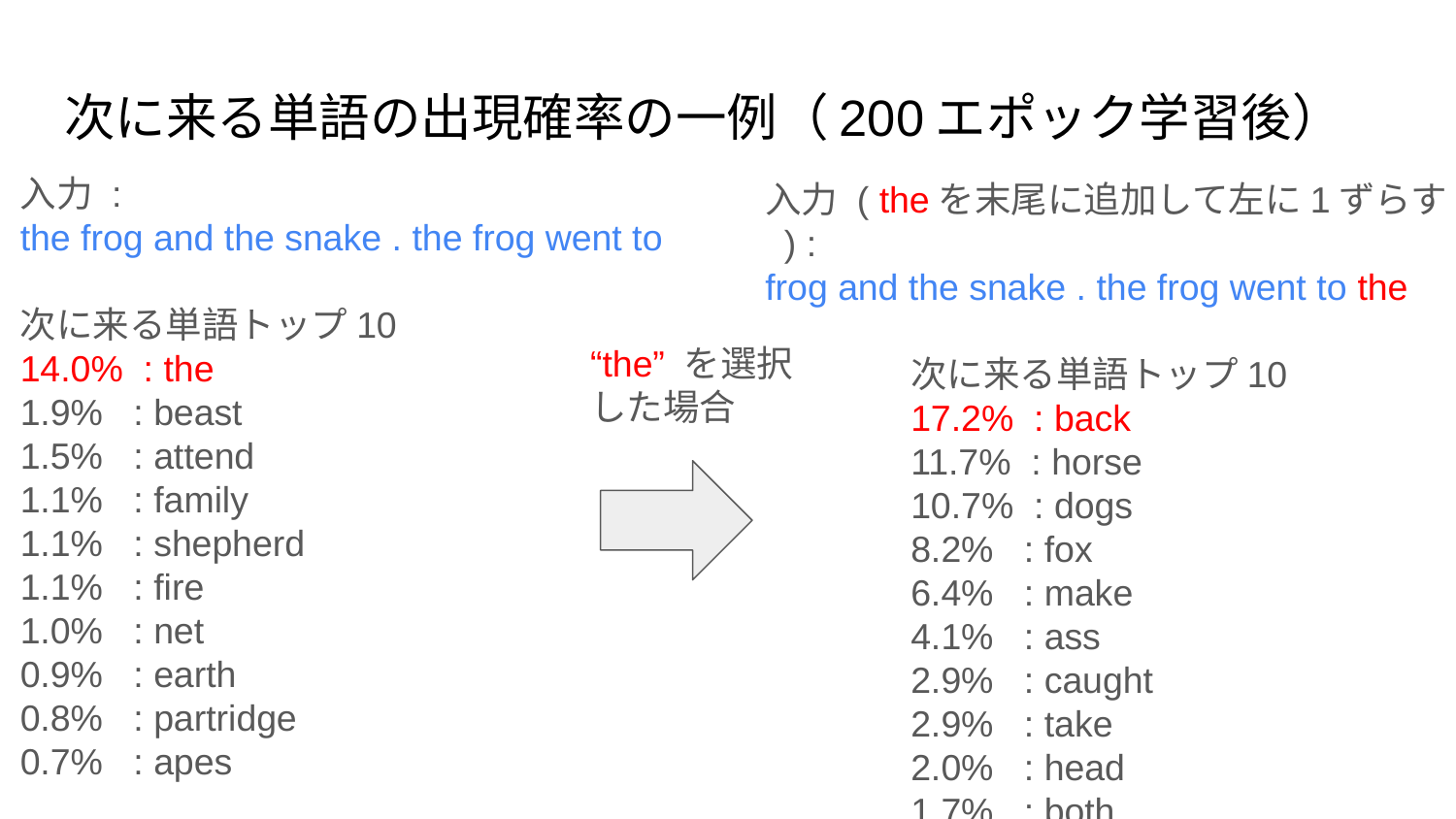

# 次に来る単語の出現確率の一例（200エポック学習後）
入力 :
the frog and the snake . the frog went to

次に来る単語トップ10
14.0%  : the
1.9%   : beast
1.5%   : attend
1.1%   : family
1.1%   : shepherd
1.1%   : fire
1.0%   : net
0.9%   : earth
0.8%   : partridge
0.7%   : apes
入力 ( theを末尾に追加して左に1ずらす ) :
frog and the snake . the frog went to the

次に来る単語トップ10
17.2%  : back
11.7%  : horse
10.7%  : dogs
8.2%   : fox
6.4%   : make
4.1%   : ass
2.9%   : caught
2.9%   : take
2.0%   : head
1.7%   : both
“the” を選択
した場合